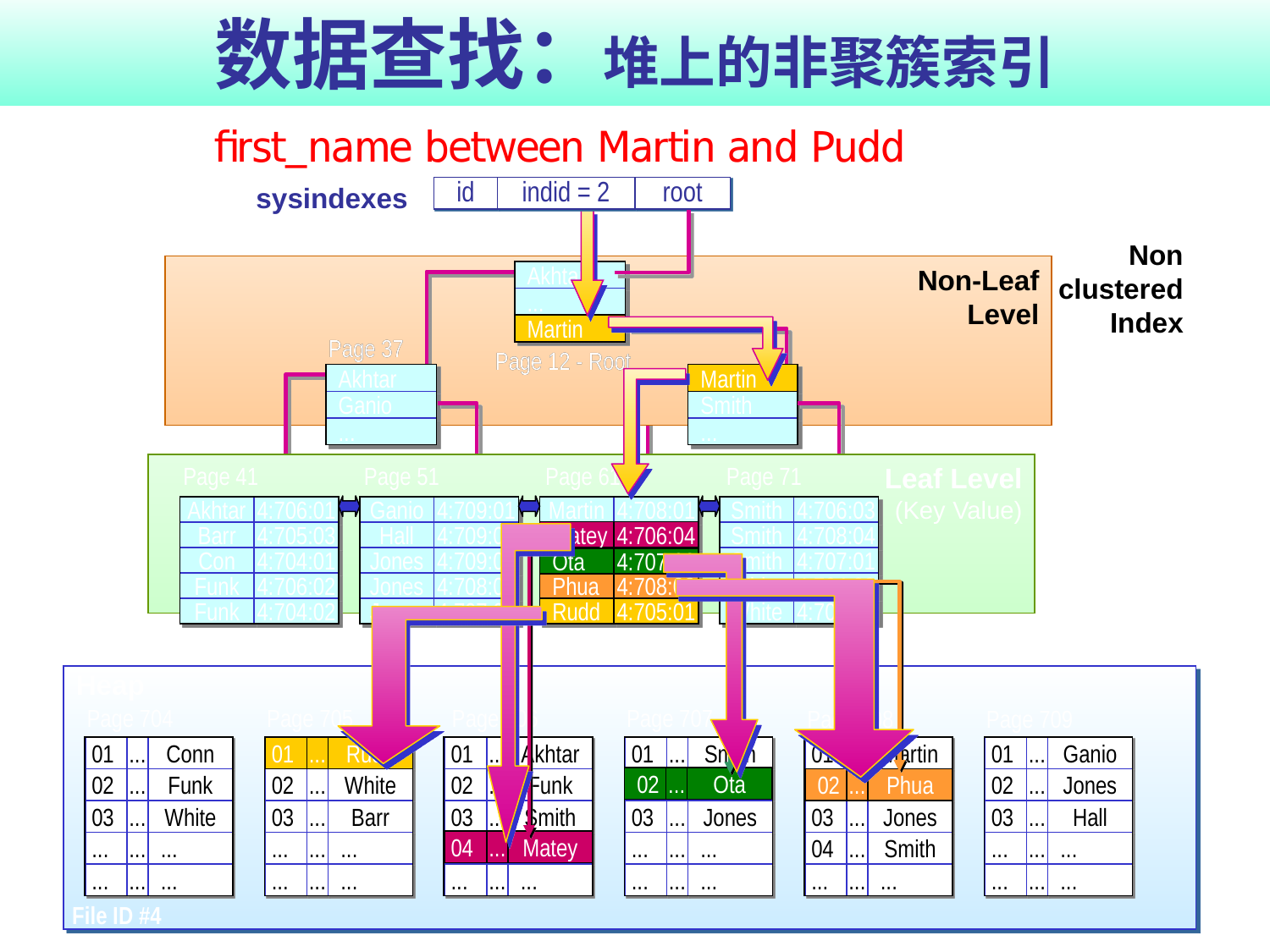

# 数据查找：堆上的非聚簇索引
first_name between Martin and Pudd
id
indid = 2
root
sysindexes

Non
clustered
Index
Leaf Level
(Key Value)
Leaf Level
(Key Value)
Page 41
Page 41
Page 51
Page 51
Page 61
Page 61
Page 71
Page 71
Akhtar

4:706:01
Barr
4:705:03
Con
4:704:01
Funk
4:706:02
Funk
4:704:02
Akhtar

4:706:01
Barr
4:705:03
Con
4:704:01
Funk
4:706:02
Funk
4:704:02
Ganio

4:709:01
Hall
4:709:04
Jones
4:709:02
Jones
4:708:03
Jones
4:707:03
Ganio

4:709:01
Hall
4:709:04
Jones
4:709:02
Jones
4:708:03
Jones
4:707:03
Martin

Martin

4:708:01
4:708:01
Smith

4:706:03
Smith
4:708:04
Smith
4:707:01
White
4:704:03
White
4:705:02
Smith

4:706:03
Smith
4:708:04
Smith
4:707:01
White
4:704:03
White
4:705:02
Matey
4:706:04
Matey
Matey
4:706:04
4:706:04

Ota
Ota
4:707:02
4:707:02
Ota
4:707:02

Phua
Phua
Phua
4:708:02
4:708:02
4:708:02

Rudd
Rudd
Rudd
4:705:01
4:705:01
4:705:01

Non-Leaf
Level
Non-Leaf
Level
Akhtar

Akhtar

...
...
Martin
Martin
Martin
Page 37
Page 37

Page 12 - Root
Page 12 - Root
Akhtar

Ganio
...
Akhtar

Ganio
...
Martin

Martin

Martin

Smith
Smith

...
...
Page 28
Page 28

Heap
Heap

Page 704
Page 704
Page 705
Page 705
Page 706
Page 706
Page 707
Page 707
Page 808
Page 808
Page 709
Page 709

01
...
Conn
02
...
Funk
03
...
White
...
...
...
...
...
...

01
...
Conn
02
...
Funk
03
...
White
...
...
...
...
...
...

01
...
Rudd
02
...
White
03
...
Barr
...
...
...
...
...
...

01
...
Rudd
02
...
White
03
...
Barr
...
...
...
...
...
...
01
...
Rudd

01
01
...
...
Akhtar
Akhtar

01
...
Smith
02
...
Ota
03
...
Jones
...
...
...
...
...
...

01
...
Smith
02
...
Ota
03
...
Jones
...
...
...
...
...
...

01
...
Martin
02
...
Phua
03
...
Jones
04
...
Smith
...
...
...

01
...
Martin
02
...
Phua
03
...
Jones
04
...
Smith
...
...
...

01
...
Ganio
02
...
Jones
03
...
Hall
...
...
...
...
...
...

01
...
Ganio
02
...
Jones
03
...
Hall
...
...
...
...
...
...
02
...
Ota
02
02
...
...
Funk
Funk
02
...
Phua
03
03
...
...
Smith
Smith
04
...
Matey
04
04
...
...
Matey
Matey
...
...
...
...
...
...
File ID #4
File ID #4